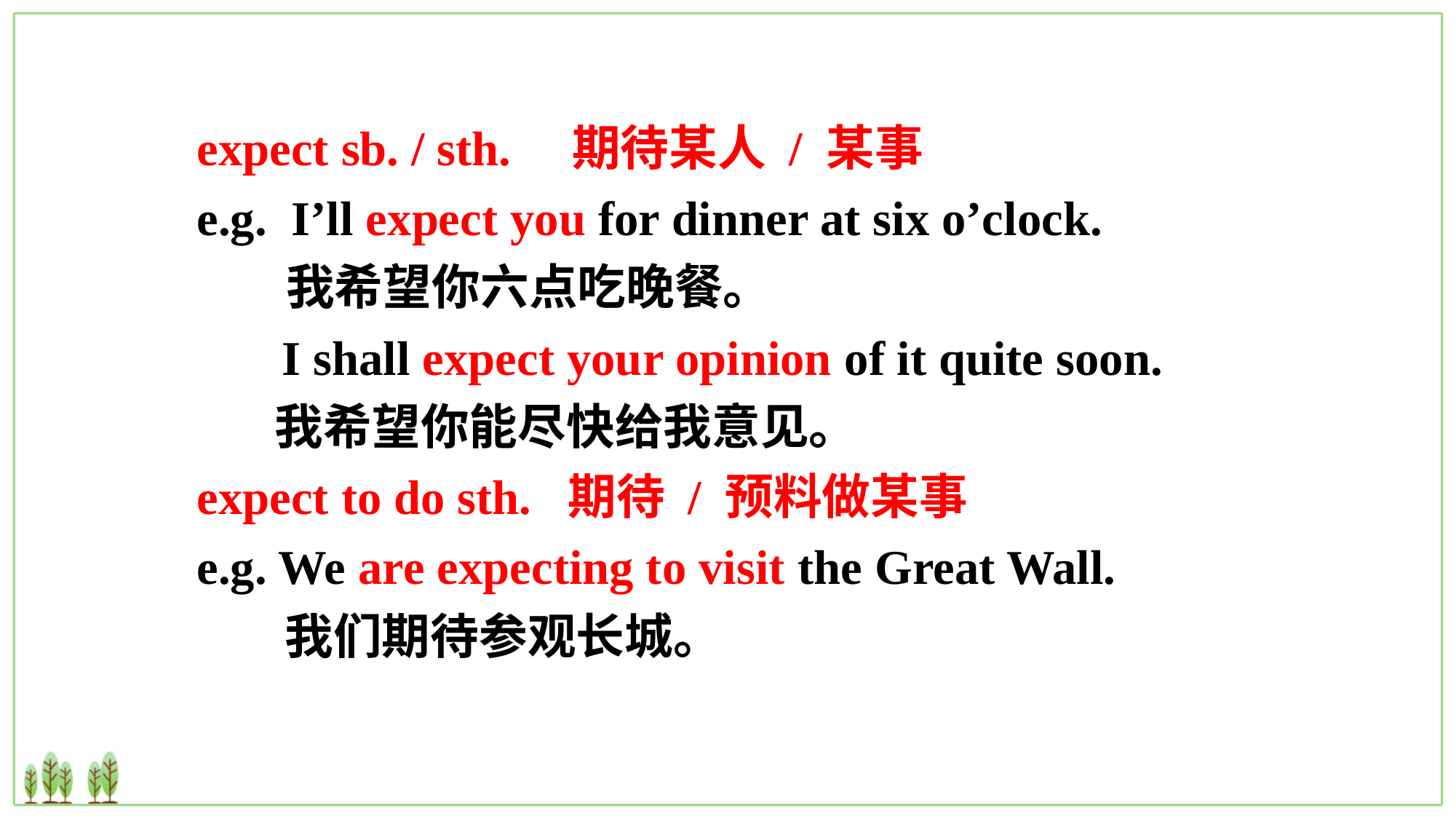

expect sb. / sth.    期待某人 / 某事
e.g.  I’ll expect you for dinner at six o’clock.
       我希望你六点吃晚餐。
       I shall expect your opinion of it quite soon.
      我希望你能尽快给我意见。
expect to do sth.  期待 / 预料做某事
e.g. We are expecting to visit the Great Wall.
       我们期待参观长城。